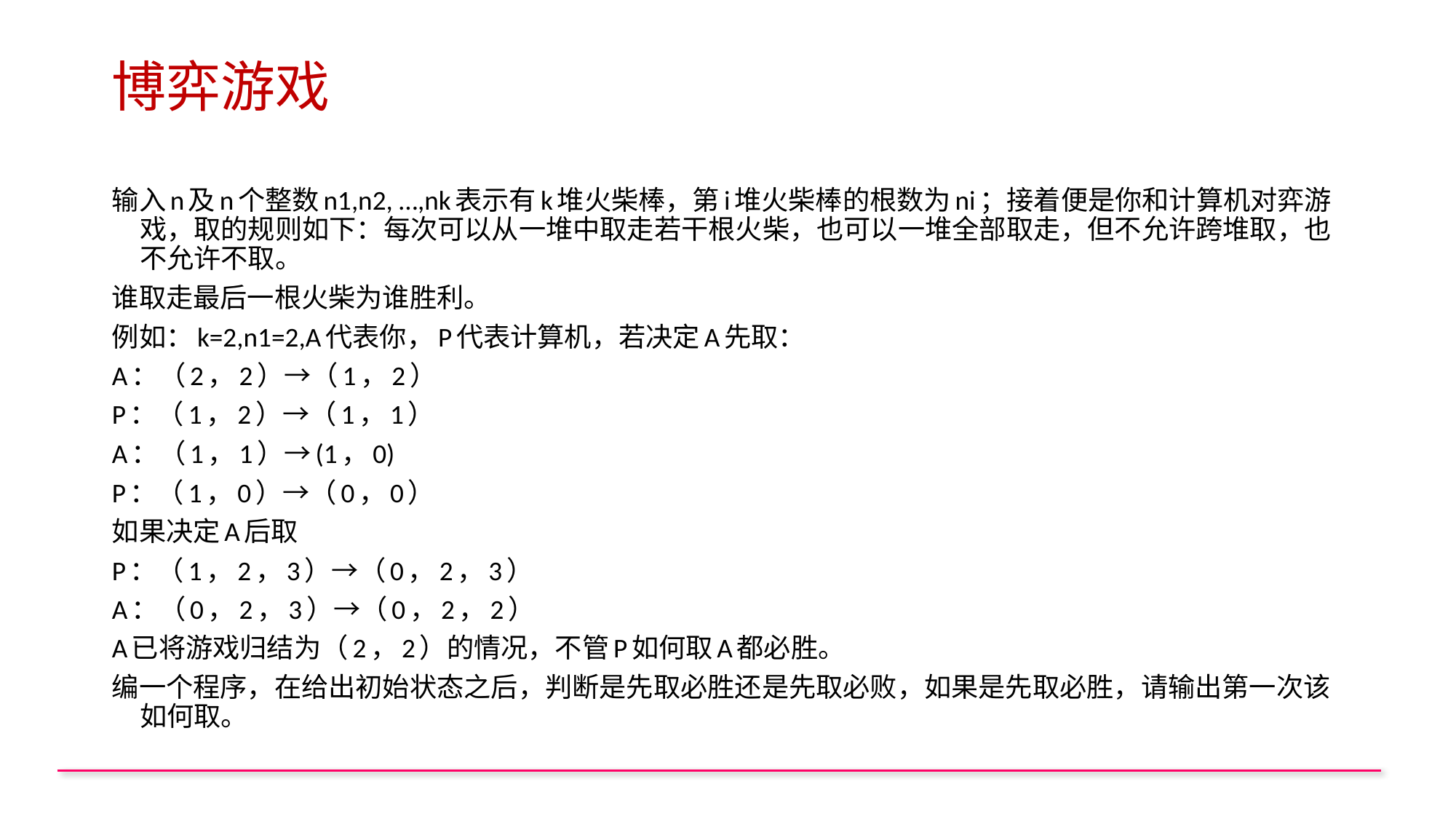

# 博弈游戏
输入n及n个整数n1,n2, …,nk表示有k堆火柴棒，第i堆火柴棒的根数为ni；接着便是你和计算机对弈游戏，取的规则如下：每次可以从一堆中取走若干根火柴，也可以一堆全部取走，但不允许跨堆取，也不允许不取。
谁取走最后一根火柴为谁胜利。
例如：k=2,n1=2,A代表你，P代表计算机，若决定A先取：
A：（2，2）→（1，2）
P：（1，2）→（1，1）
A：（1，1）→(1，0)
P：（1，0）→（0，0）
如果决定A后取
P：（1，2，3）→（0，2，3）
A：（0，2，3）→（0，2，2）
A已将游戏归结为（2，2）的情况，不管P如何取A都必胜。
编一个程序，在给出初始状态之后，判断是先取必胜还是先取必败，如果是先取必胜，请输出第一次该如何取。